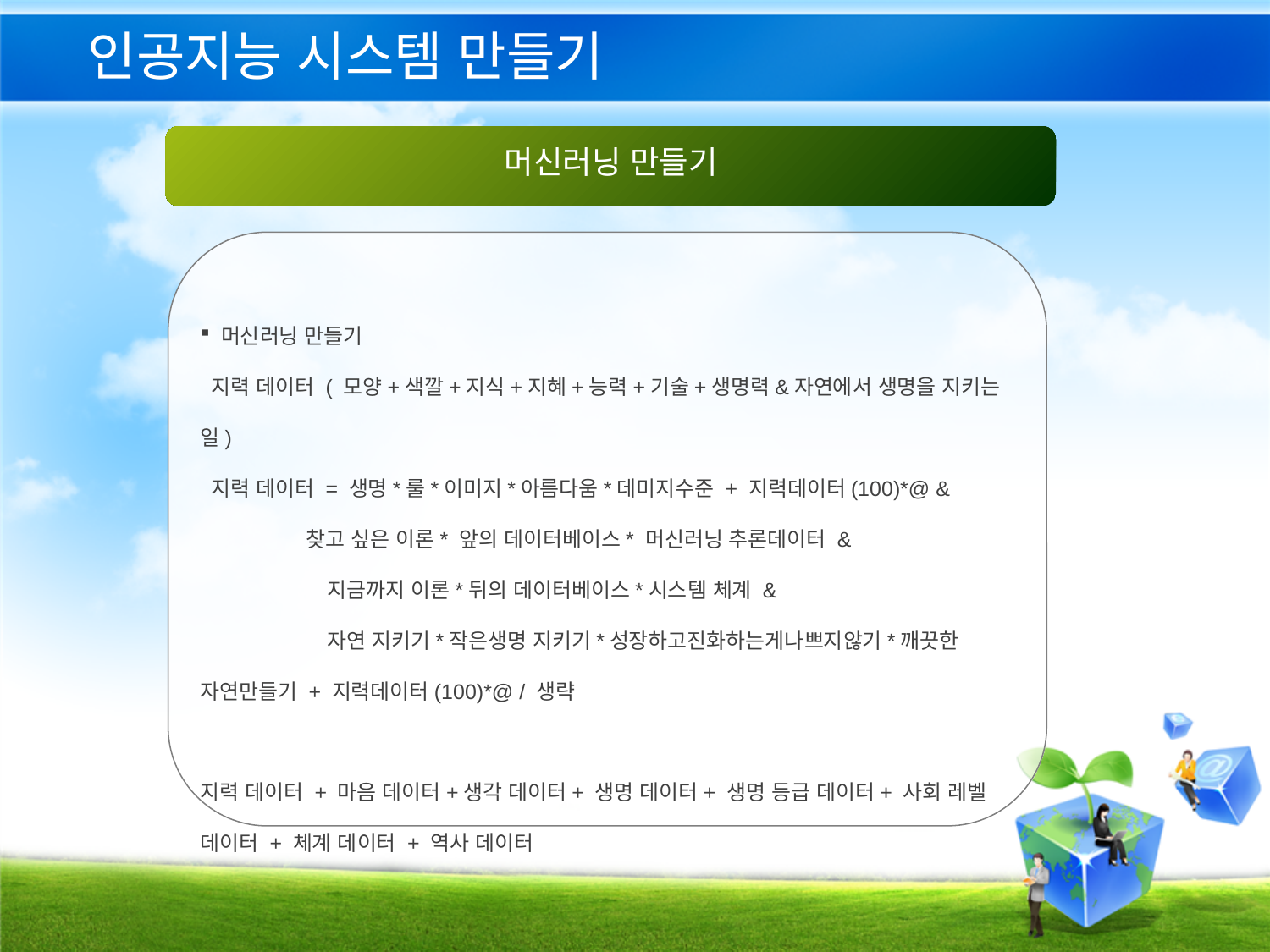

# 인공지능 시스템 만들기

머신러닝 만들기

 머신러닝 만들기
 지력 데이터 ( 모양+색깔+지식+지혜+능력+기술+생명력&자연에서 생명을 지키는 일)
 지력 데이터 = 생명*룰*이미지*아름다움*데미지수준 + 지력데이터(100)*@ &
                 찾고 싶은 이론* 앞의 데이터베이스* 머신러닝 추론데이터 &
	지금까지 이론*뒤의 데이터베이스*시스템 체계 &
	자연 지키기*작은생명 지키기*성장하고진화하는게나쁘지않기*깨끗한 자연만들기 + 지력데이터(100)*@ / 생략

지력 데이터 + 마음 데이터+생각 데이터+ 생명 데이터+ 생명 등급 데이터+ 사회 레벨 데이터 + 체계 데이터 + 역사 데이터